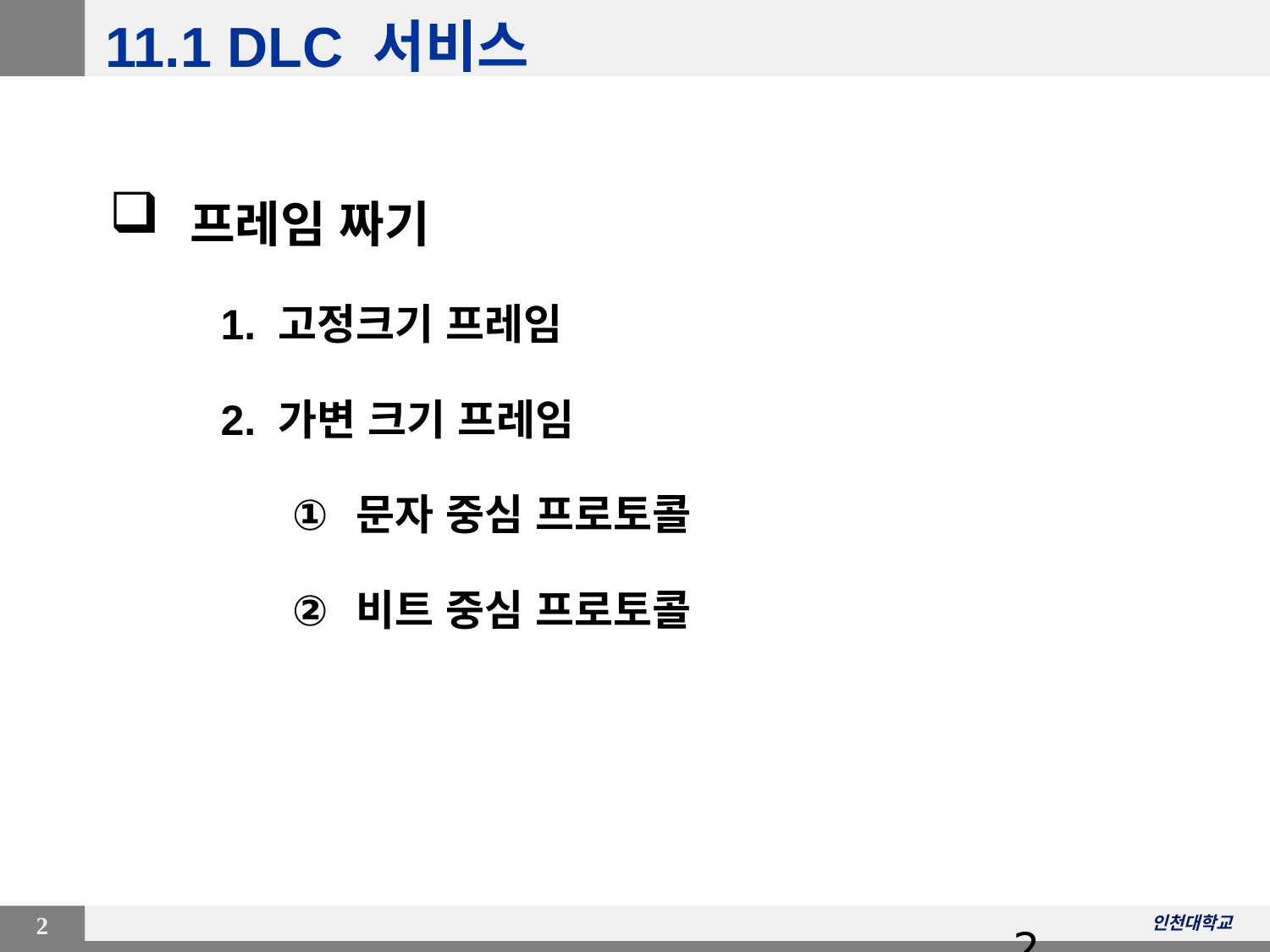

# 11.1 DLC 서비스
 프레임 짜기
    1. 고정크기 프레임
    2. 가변 크기 프레임
문자 중심 프로토콜
비트 중심 프로토콜

2